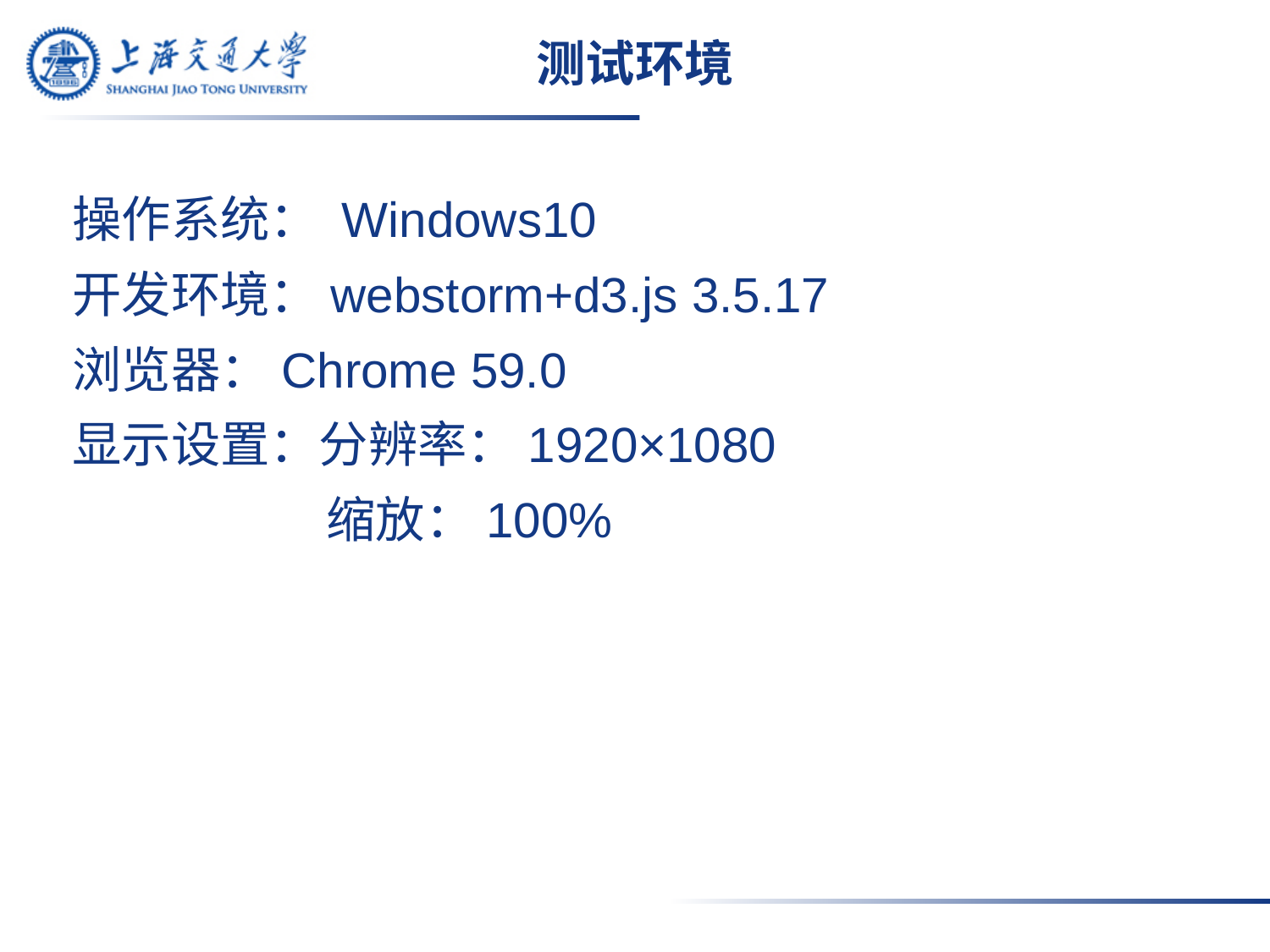

# 测试环境
操作系统： Windows10
开发环境：webstorm+d3.js 3.5.17
浏览器：Chrome 59.0
显示设置：分辨率：1920×1080
		缩放：100%